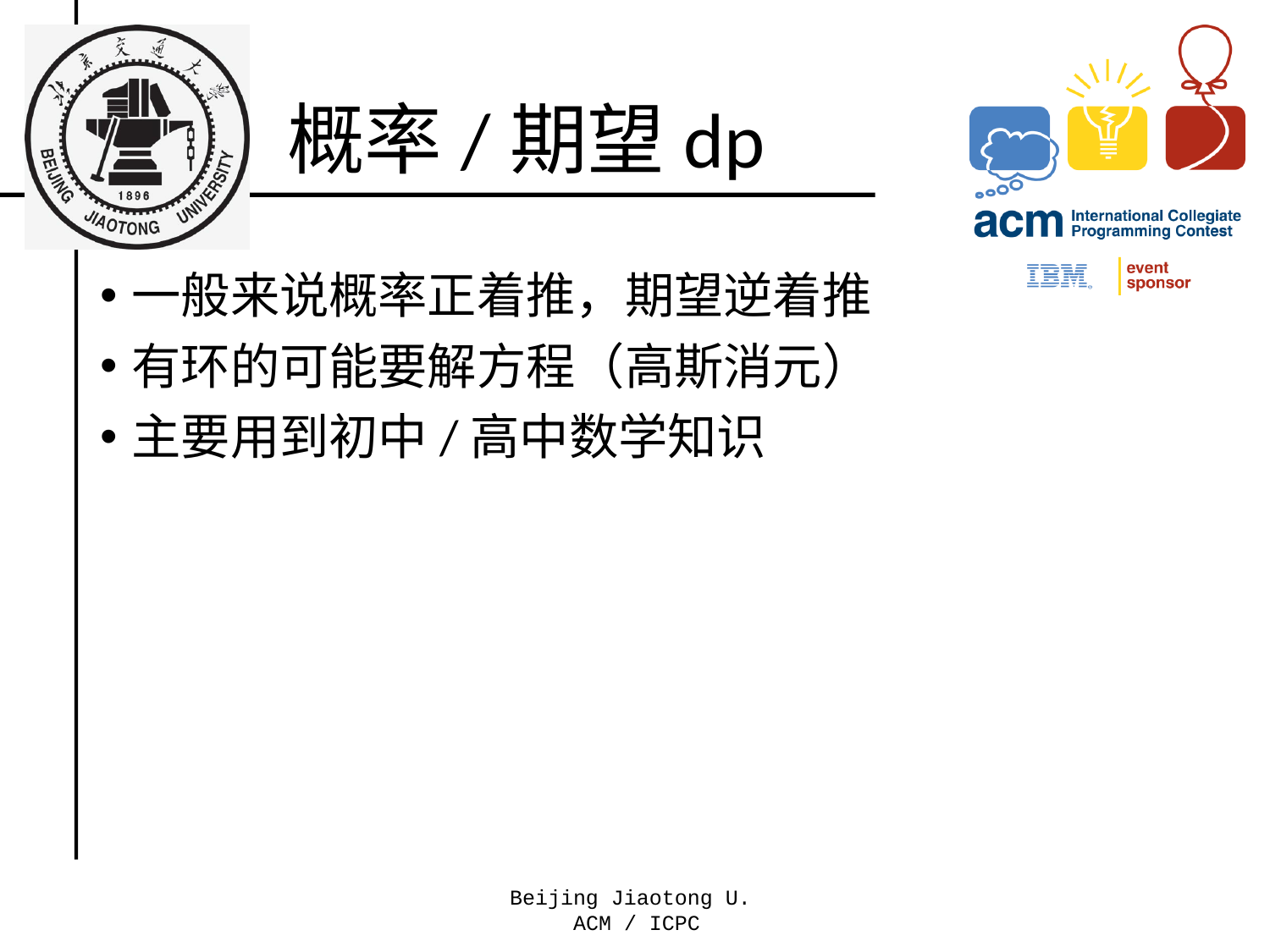

# 概率/期望dp
一般来说概率正着推，期望逆着推
有环的可能要解方程（高斯消元）
主要用到初中/高中数学知识